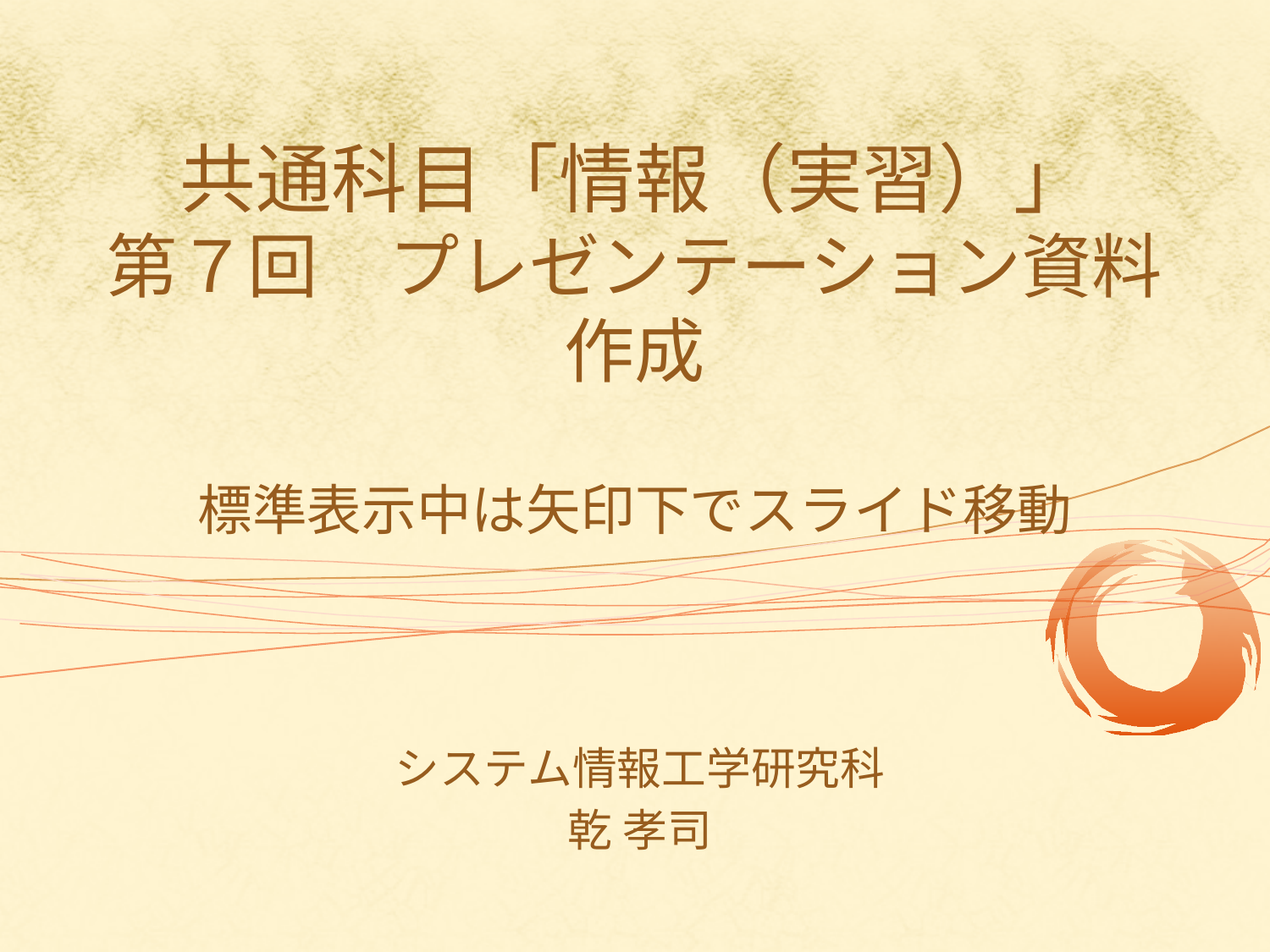

# 共通科目「情報（実習）」 第７回　プレゼンテーション資料作成 標準表示中は矢印下でスライド移動
システム情報工学研究科
乾 孝司